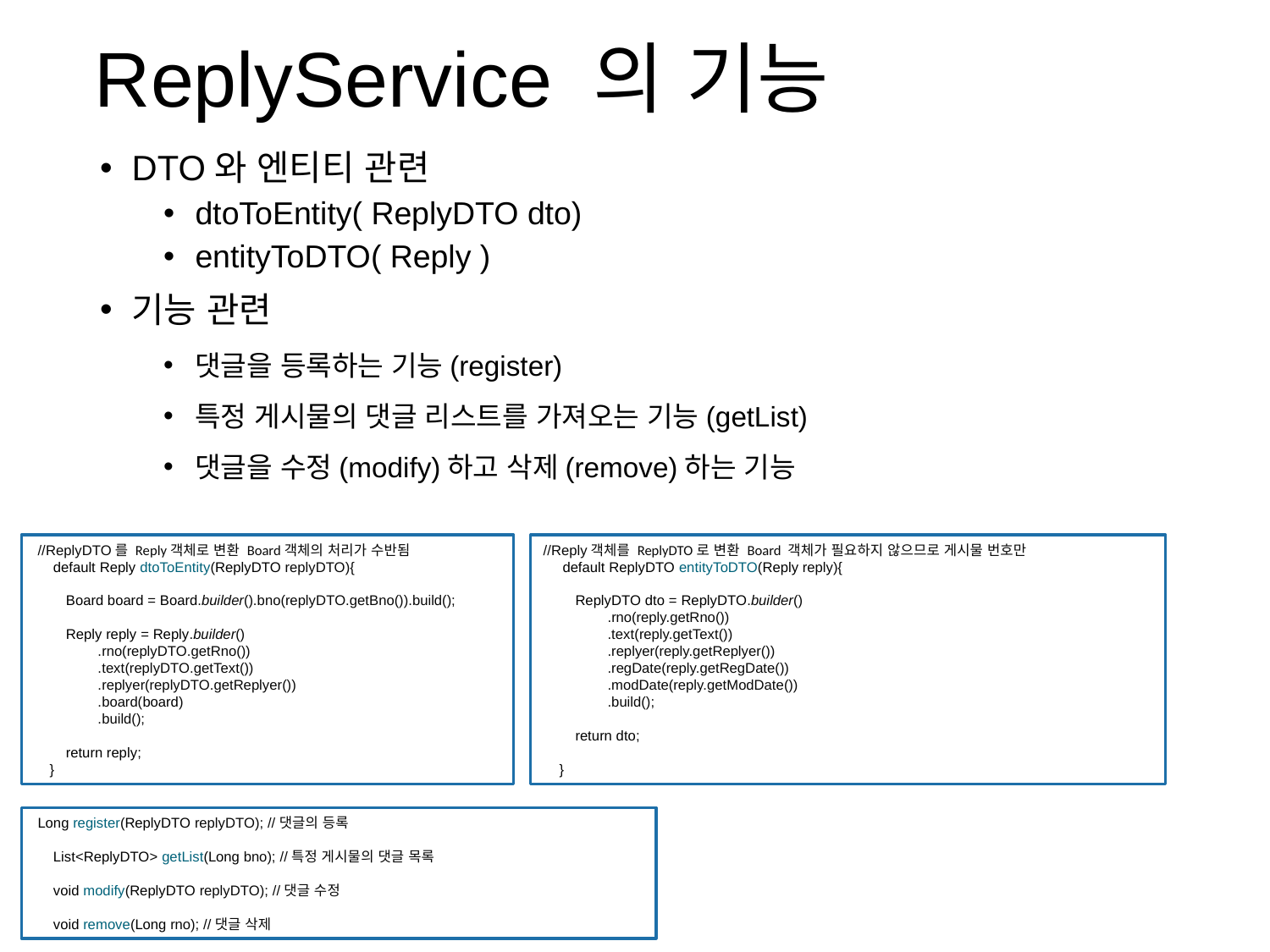

# ReplyService 의 기능
DTO와 엔티티 관련
dtoToEntity( ReplyDTO dto)
entityToDTO( Reply )
기능 관련
댓글을 등록하는 기능(register)
특정 게시물의 댓글 리스트를 가져오는 기능(getList)
댓글을 수정(modify)하고 삭제(remove)하는 기능

 //ReplyDTO를 Reply객체로 변환 Board객체의 처리가 수반됨
    default Reply dtoToEntity(ReplyDTO replyDTO){
        Board board = Board.builder().bno(replyDTO.getBno()).build();
        Reply reply = Reply.builder()
                .rno(replyDTO.getRno())
                .text(replyDTO.getText())
                .replyer(replyDTO.getReplyer())
                .board(board)
                .build();
        return reply;
    }
//Reply객체를 ReplyDTO로 변환 Board 객체가 필요하지 않으므로 게시물 번호만
    default ReplyDTO entityToDTO(Reply reply){
        ReplyDTO dto = ReplyDTO.builder()
                .rno(reply.getRno())
                .text(reply.getText())
                .replyer(reply.getReplyer())
                .regDate(reply.getRegDate())
                .modDate(reply.getModDate())
                .build();
        return dto;
    }
 Long register(ReplyDTO replyDTO); //댓글의 등록
    List<ReplyDTO> getList(Long bno); //특정 게시물의 댓글 목록
    void modify(ReplyDTO replyDTO); //댓글 수정
    void remove(Long rno); //댓글 삭제